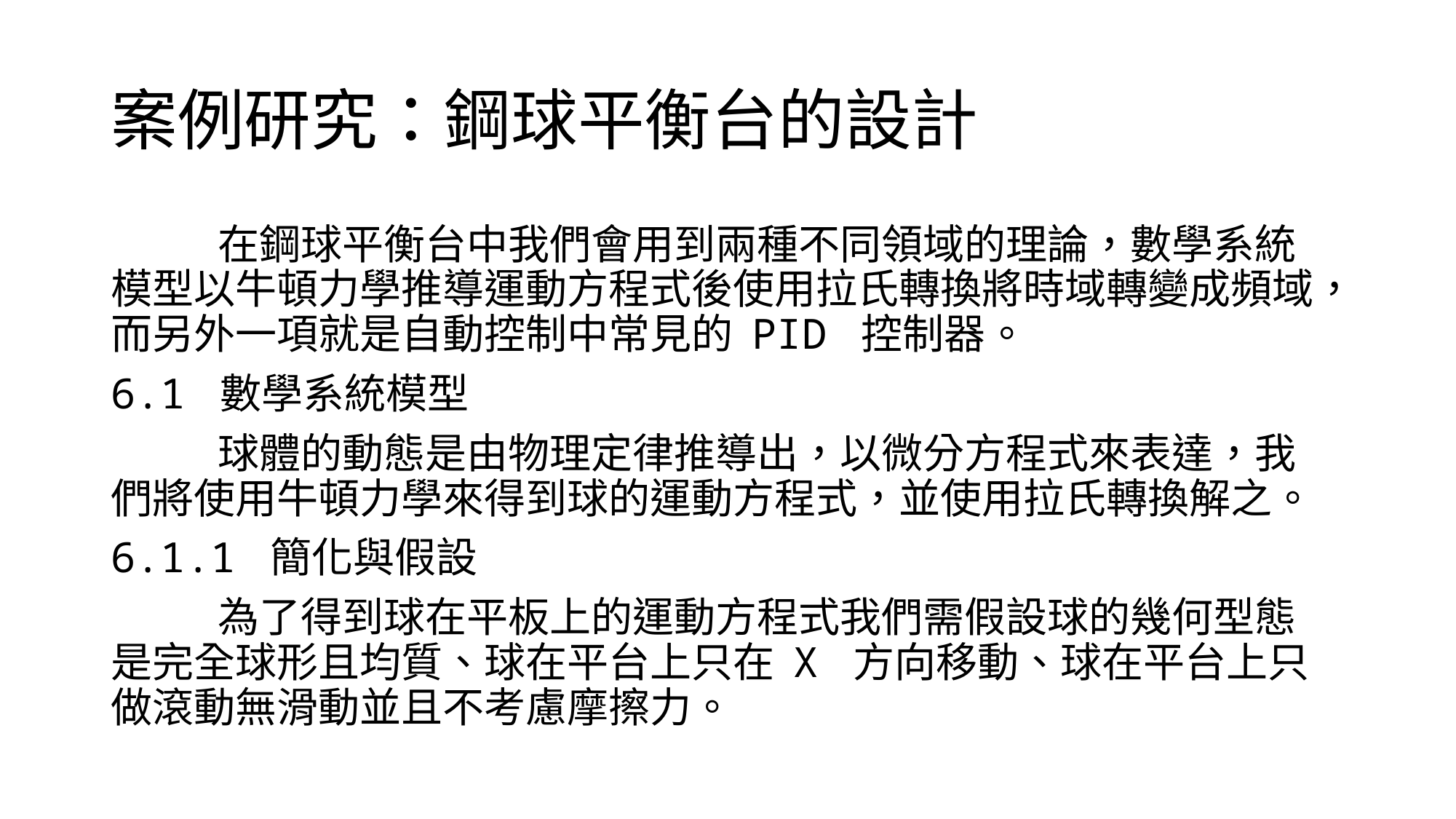

# 案例研究：鋼球平衡台的設計
	在鋼球平衡台中我們會用到兩種不同領域的理論，數學系統模型以牛頓力學推導運動方程式後使用拉氏轉換將時域轉變成頻域，而另外一項就是自動控制中常見的 PID 控制器。
6.1 數學系統模型
	球體的動態是由物理定律推導出，以微分方程式來表達，我們將使用牛頓力學來得到球的運動方程式，並使用拉氏轉換解之。
6.1.1 簡化與假設
	為了得到球在平板上的運動方程式我們需假設球的幾何型態是完全球形且均質、球在平台上只在 X 方向移動、球在平台上只做滾動無滑動並且不考慮摩擦力。